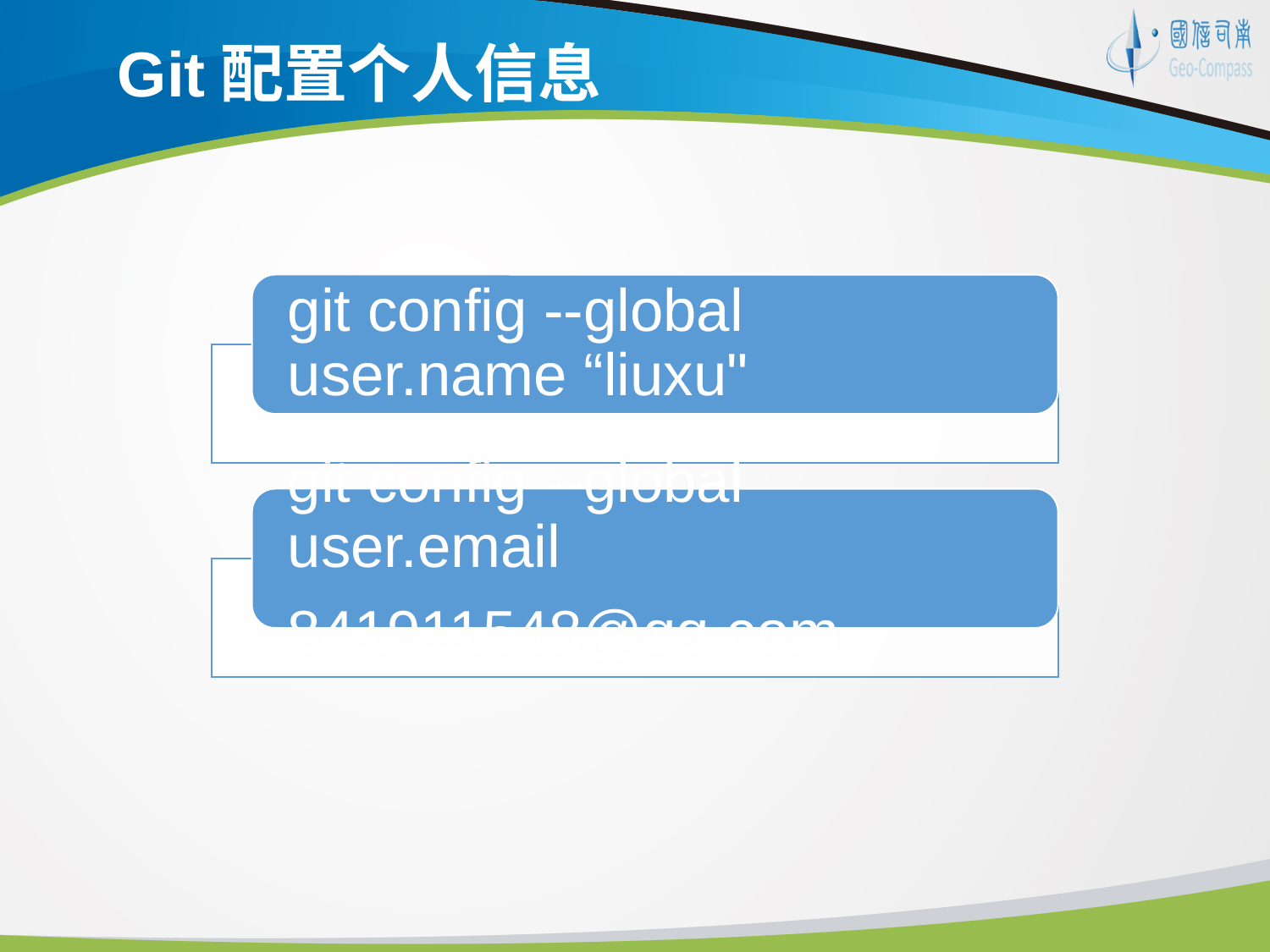

# Git配置个人信息
git config --global user.name “liuxu"
git config --global user.email
841911548@qq.com